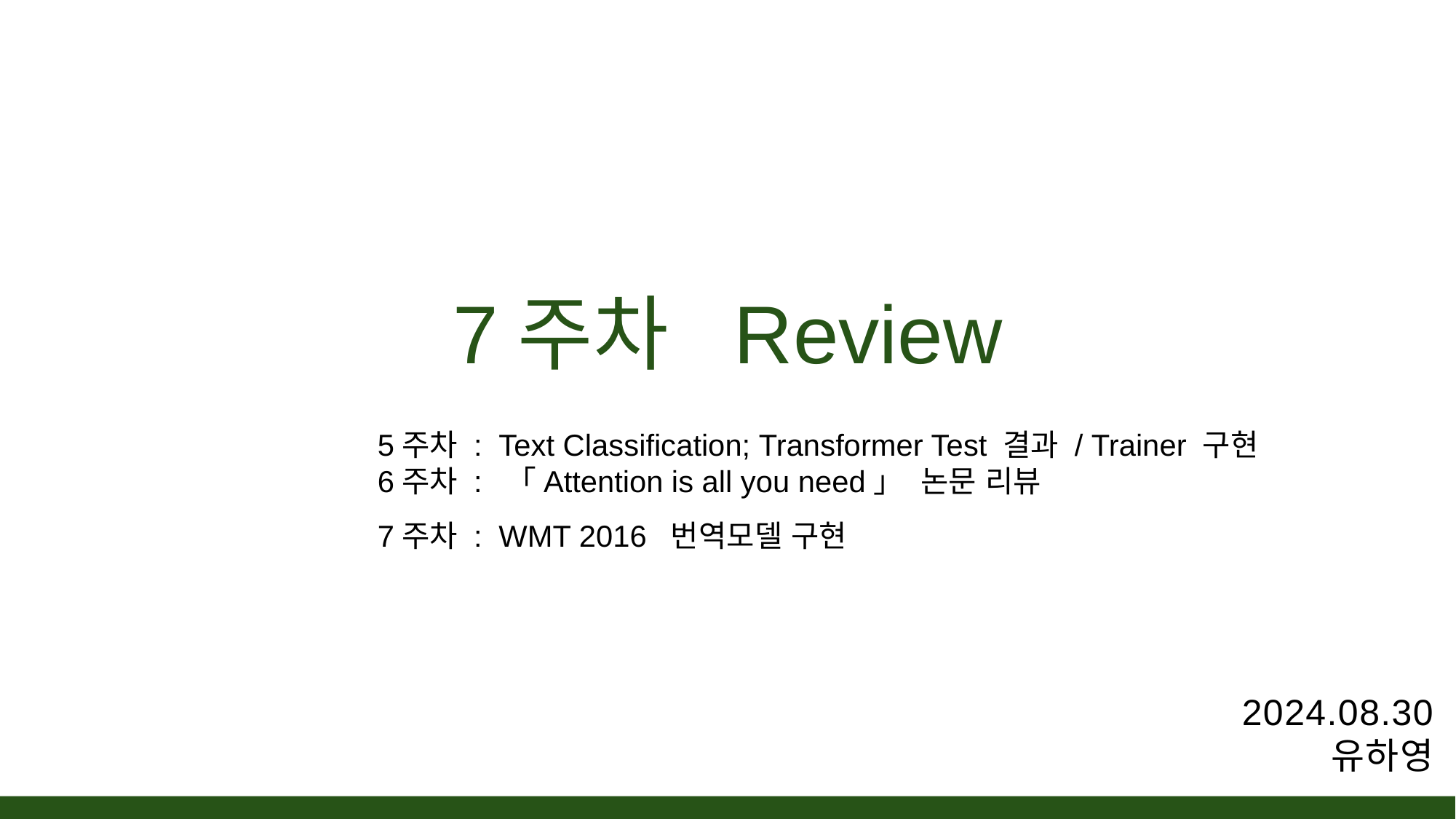

7주차  Review

5주차 :  Text Classification; Transformer Test 결과 / Trainer 구현
6주차 :  「Attention is all you need」  논문 리뷰
7주차 :  WMT 2016  번역모델 구현
2024.08.30
유하영